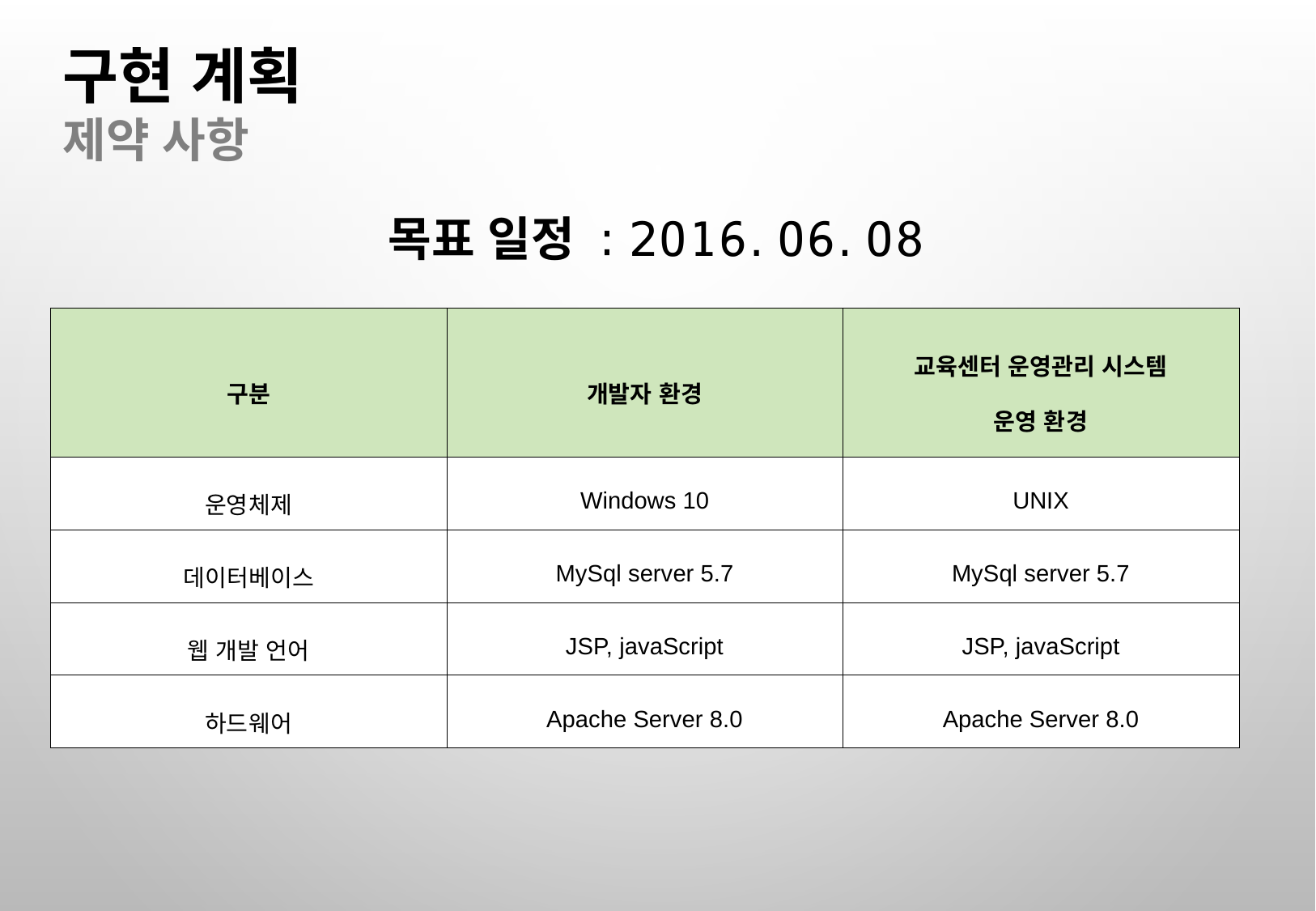

구현 계획
제약 사항
목표 일정 : 2016. 06. 08
| 구분 | 개발자 환경 | 교육센터 운영관리 시스템 운영 환경 |
| --- | --- | --- |
| 운영체제 | Windows 10 | UNIX |
| 데이터베이스 | MySql server 5.7 | MySql server 5.7 |
| 웹 개발 언어 | JSP, javaScript | JSP, javaScript |
| 하드웨어 | Apache Server 8.0 | Apache Server 8.0 |
3